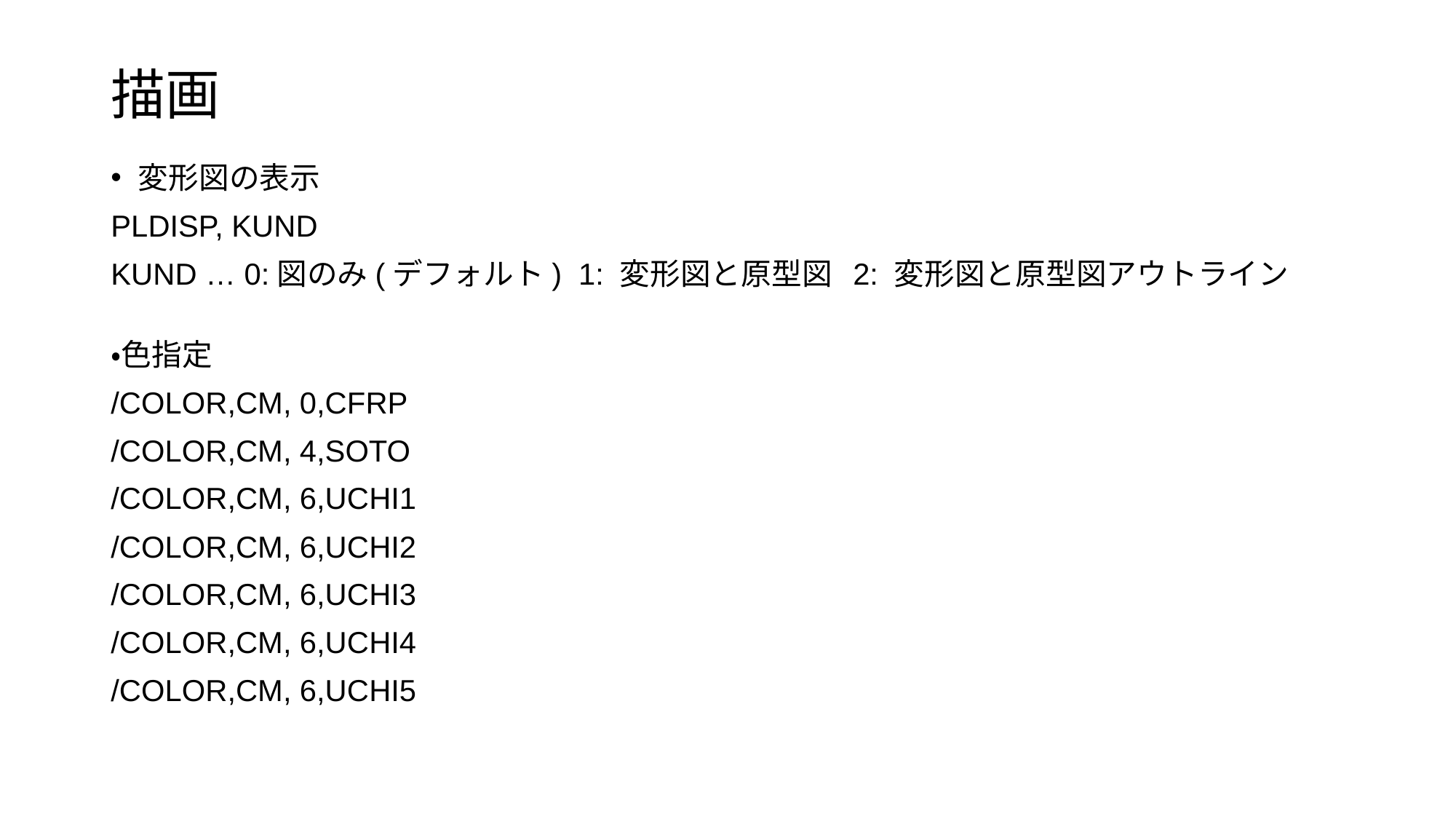

# 描画
変形図の表示
PLDISP, KUND
KUND … 0:図のみ(デフォルト)  1: 変形図と原型図  2: 変形図と原型図アウトライン
・色指定
/COLOR,CM, 0,CFRP
/COLOR,CM, 4,SOTO
/COLOR,CM, 6,UCHI1
/COLOR,CM, 6,UCHI2
/COLOR,CM, 6,UCHI3
/COLOR,CM, 6,UCHI4
/COLOR,CM, 6,UCHI5